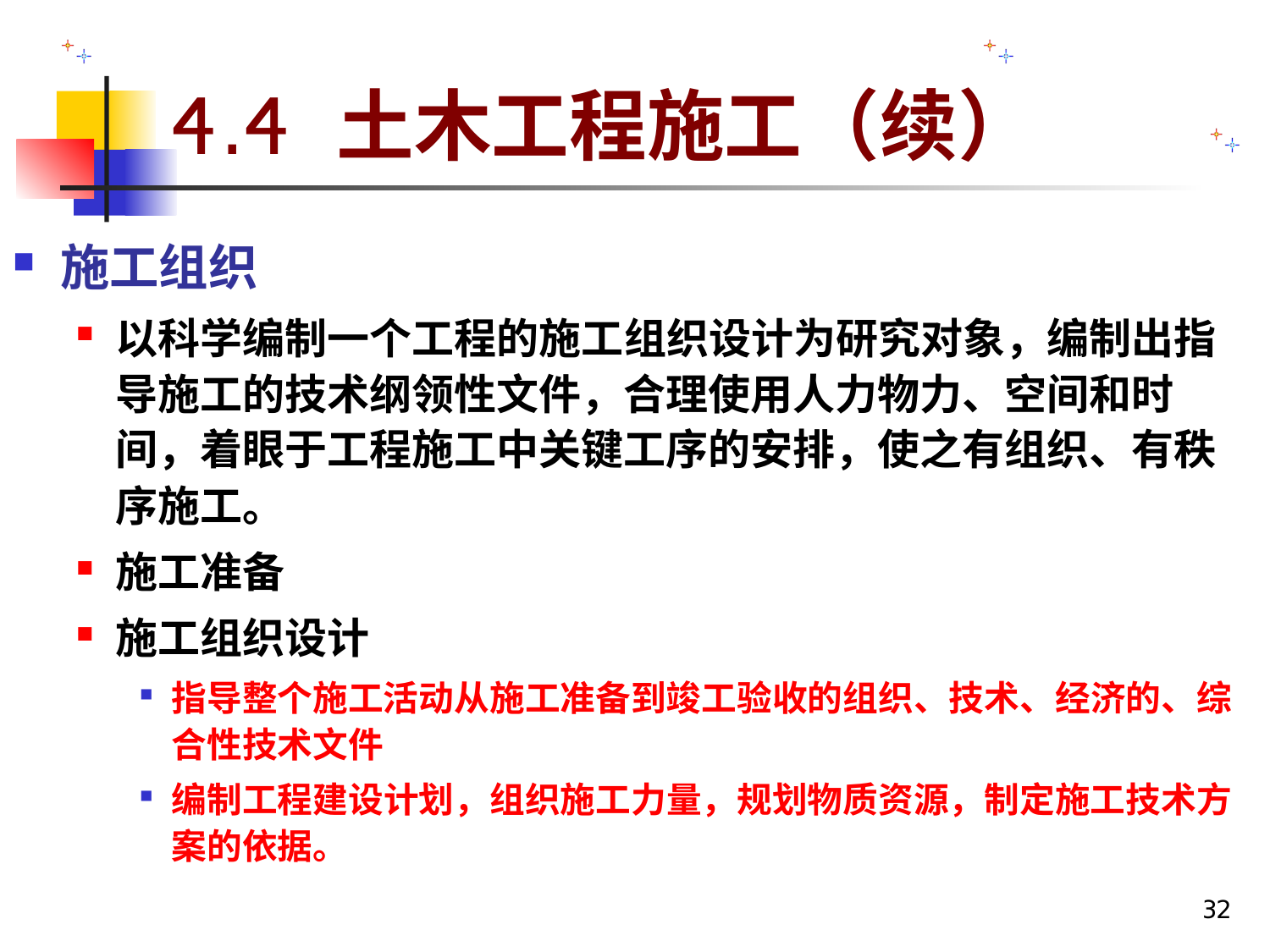

# 4.4 土木工程施工（续）
施工组织
以科学编制一个工程的施工组织设计为研究对象，编制出指导施工的技术纲领性文件，合理使用人力物力、空间和时间，着眼于工程施工中关键工序的安排，使之有组织、有秩序施工。
施工准备
施工组织设计
指导整个施工活动从施工准备到竣工验收的组织、技术、经济的、综合性技术文件
编制工程建设计划，组织施工力量，规划物质资源，制定施工技术方案的依据。
32